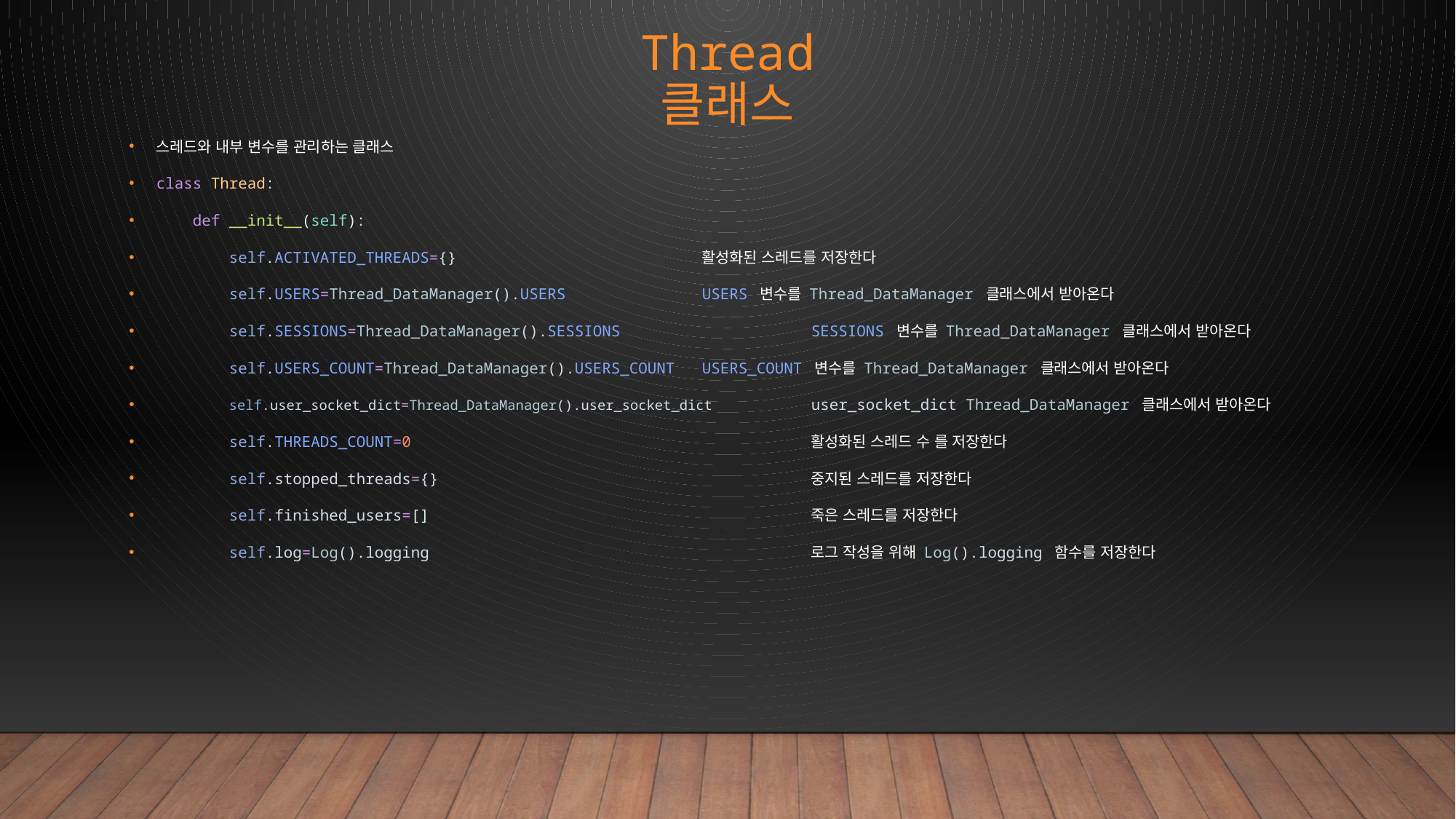

# Thread 클래스
스레드와 내부 변수를 관리하는 클래스
class Thread:
    def __init__(self):
        self.ACTIVATED_THREADS={}			활성화된 스레드를 저장한다
        self.USERS=Thread_DataManager().USERS		USERS 변수를 Thread_DataManager 클래스에서 받아온다
        self.SESSIONS=Thread_DataManager().SESSIONS	            SESSIONS 변수를 Thread_DataManager 클래스에서 받아온다
        self.USERS_COUNT=Thread_DataManager().USERS_COUNT	USERS_COUNT 변수를 Thread_DataManager 클래스에서 받아온다
        self.user_socket_dict=Thread_DataManager().user_socket_dict	user_socket_dict Thread_DataManager 클래스에서 받아온다
        self.THREADS_COUNT=0				활성화된 스레드 수 를 저장한다
        self.stopped_threads={}				중지된 스레드를 저장한다
        self.finished_users=[]				죽은 스레드를 저장한다
        self.log=Log().logging				로그 작성을 위해 Log().logging 함수를 저장한다